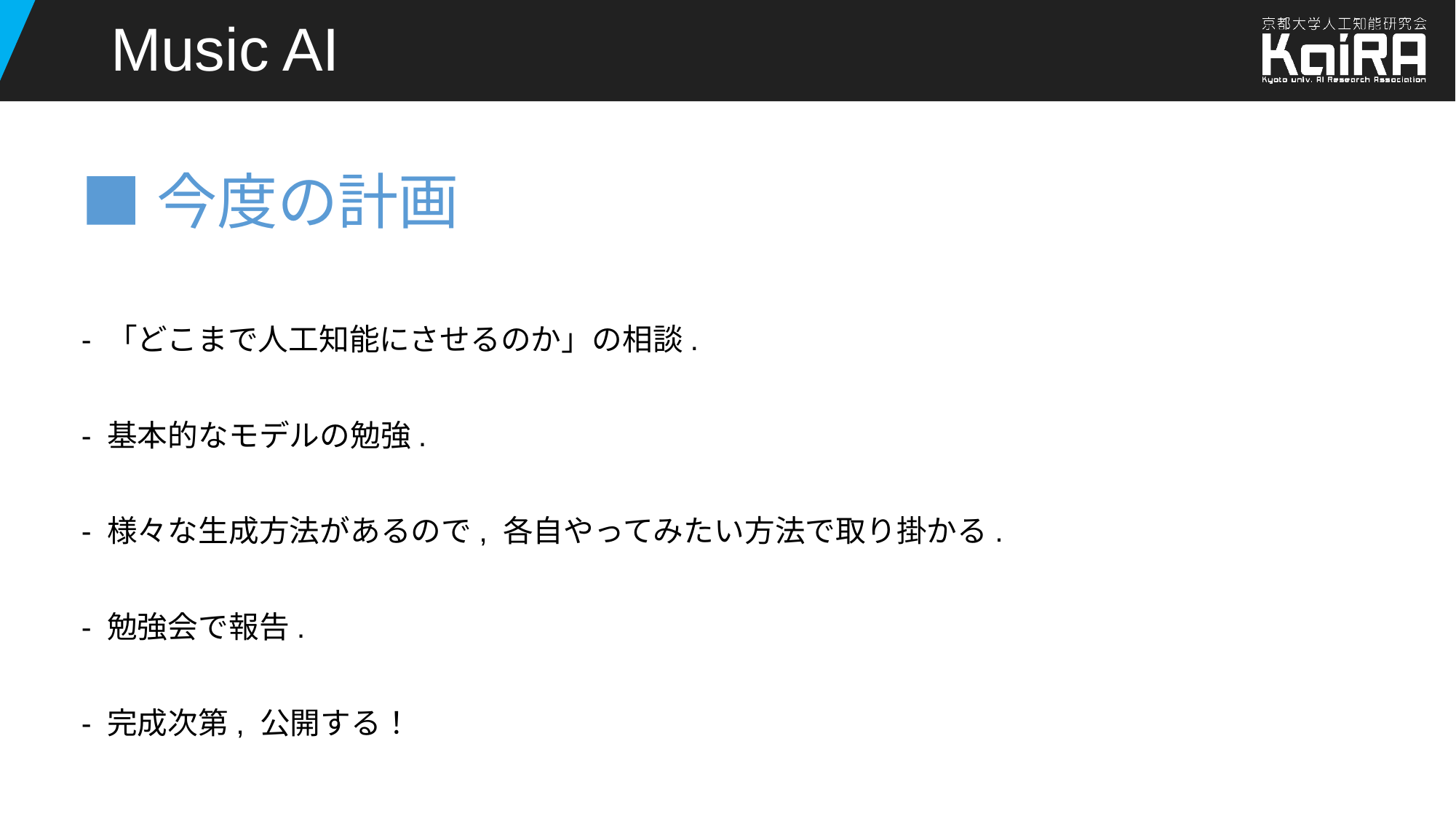

# Music AI
■今度の計画

- 「どこまで人工知能にさせるのか」の相談.

- 基本的なモデルの勉強.

- 様々な生成方法があるので, 各自やってみたい方法で取り掛かる.

- 勉強会で報告.

- 完成次第, 公開する！